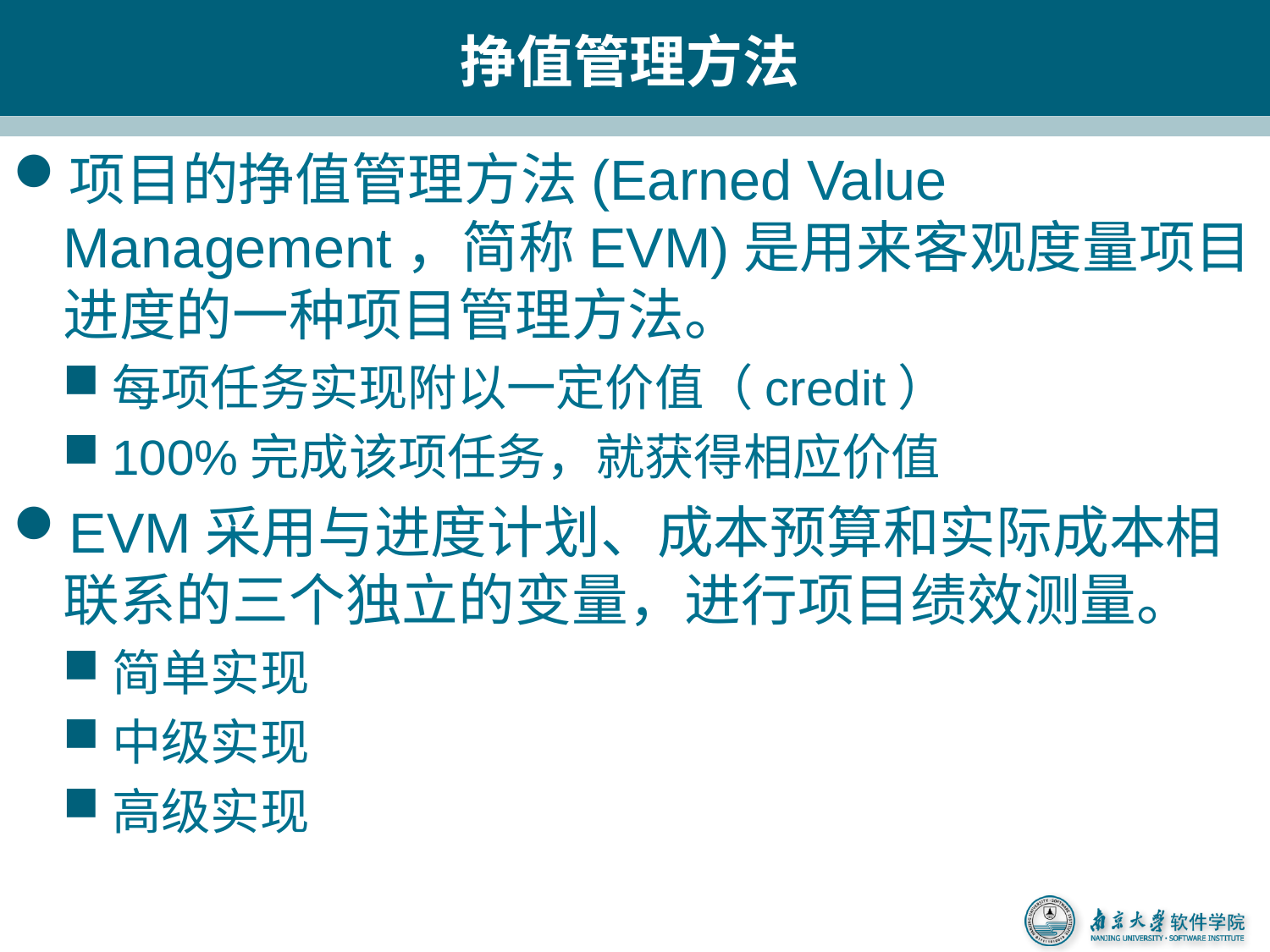

# 挣值管理方法
项目的挣值管理方法(Earned Value Management，简称EVM)是用来客观度量项目进度的一种项目管理方法。
每项任务实现附以一定价值（credit）
100%完成该项任务，就获得相应价值
EVM采用与进度计划、成本预算和实际成本相联系的三个独立的变量，进行项目绩效测量。
简单实现
中级实现
高级实现